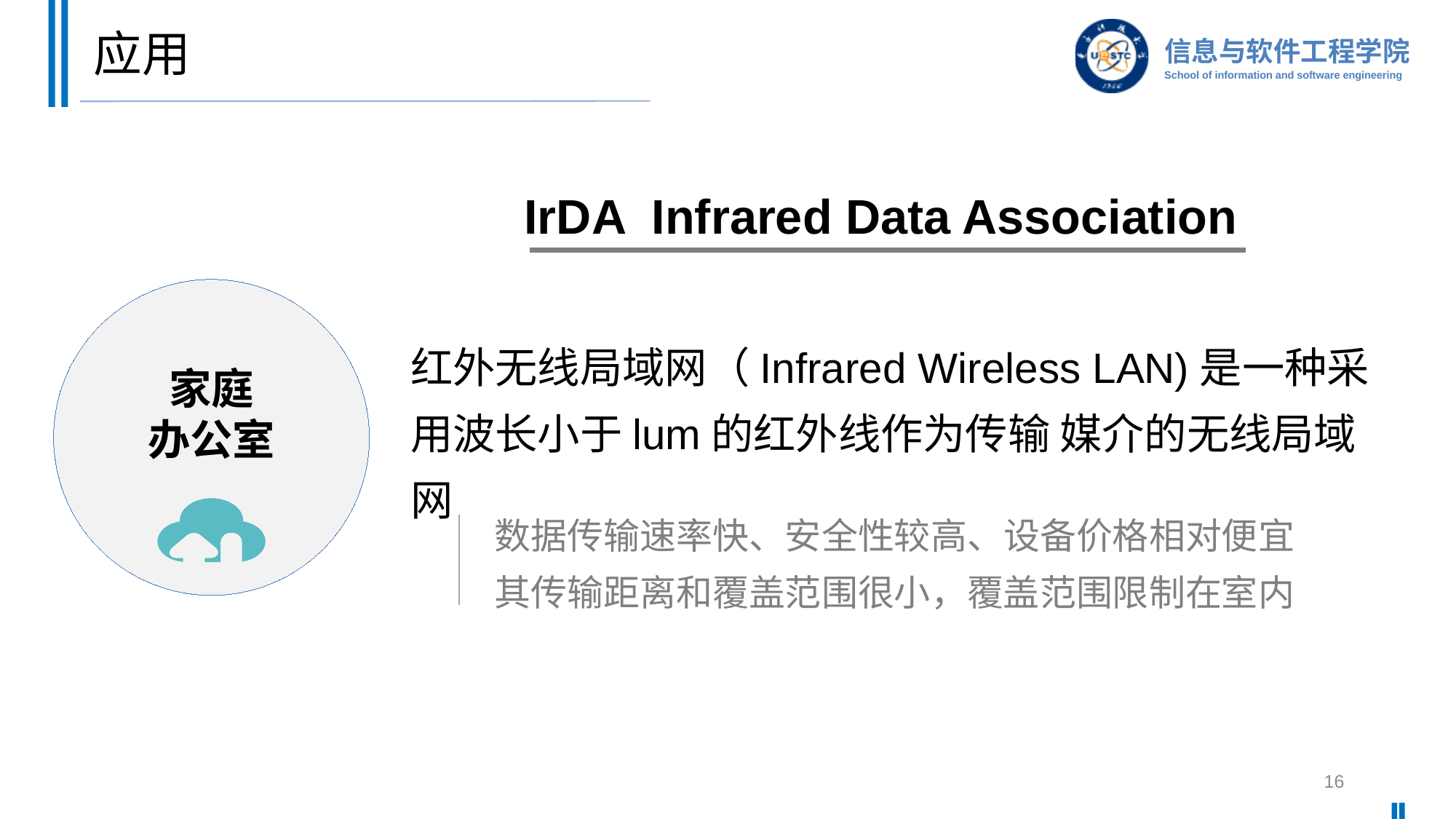

# 应用
IrDA  Infrared Data Association
家庭
办公室

红外无线局域网（Infrared Wireless LAN)是一种采用波长小于lum的红外线作为传输 媒介的无线局域网
数据传输速率快、安全性较高、设备价格相对便宜
其传输距离和覆盖范围很小，覆盖范围限制在室内
16